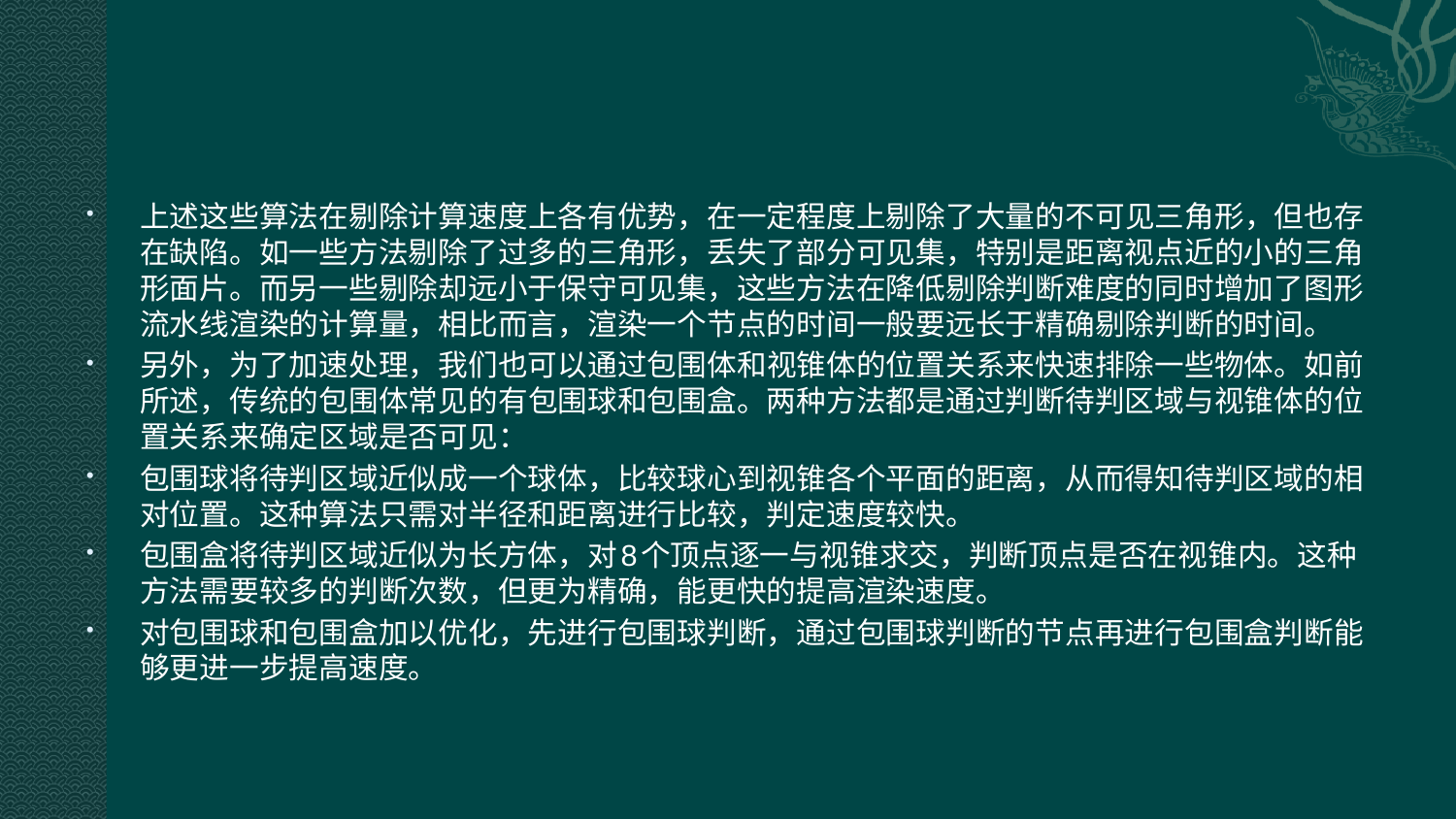

#
上述这些算法在剔除计算速度上各有优势，在一定程度上剔除了大量的不可见三角形，但也存在缺陷。如一些方法剔除了过多的三角形，丢失了部分可见集，特别是距离视点近的小的三角形面片。而另一些剔除却远小于保守可见集，这些方法在降低剔除判断难度的同时增加了图形流水线渲染的计算量，相比而言，渲染一个节点的时间一般要远长于精确剔除判断的时间。
另外，为了加速处理，我们也可以通过包围体和视锥体的位置关系来快速排除一些物体。如前所述，传统的包围体常见的有包围球和包围盒。两种方法都是通过判断待判区域与视锥体的位置关系来确定区域是否可见：
包围球将待判区域近似成一个球体，比较球心到视锥各个平面的距离，从而得知待判区域的相对位置。这种算法只需对半径和距离进行比较，判定速度较快。
包围盒将待判区域近似为长方体，对8个顶点逐一与视锥求交，判断顶点是否在视锥内。这种方法需要较多的判断次数，但更为精确，能更快的提高渲染速度。
对包围球和包围盒加以优化，先进行包围球判断，通过包围球判断的节点再进行包围盒判断能够更进一步提高速度。